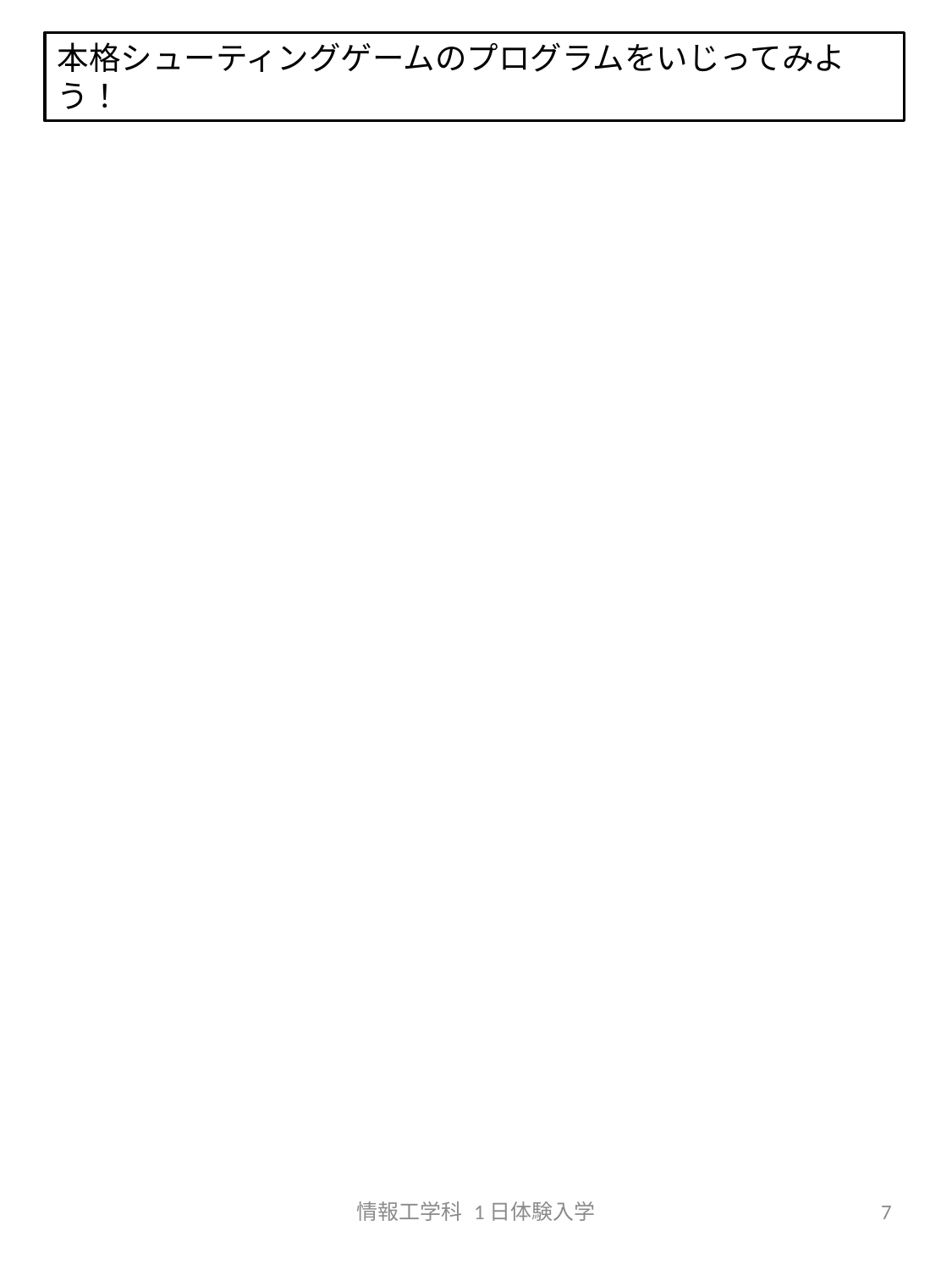

本格シューティングゲームのプログラムをいじってみよう！
情報工学科 1日体験入学
7